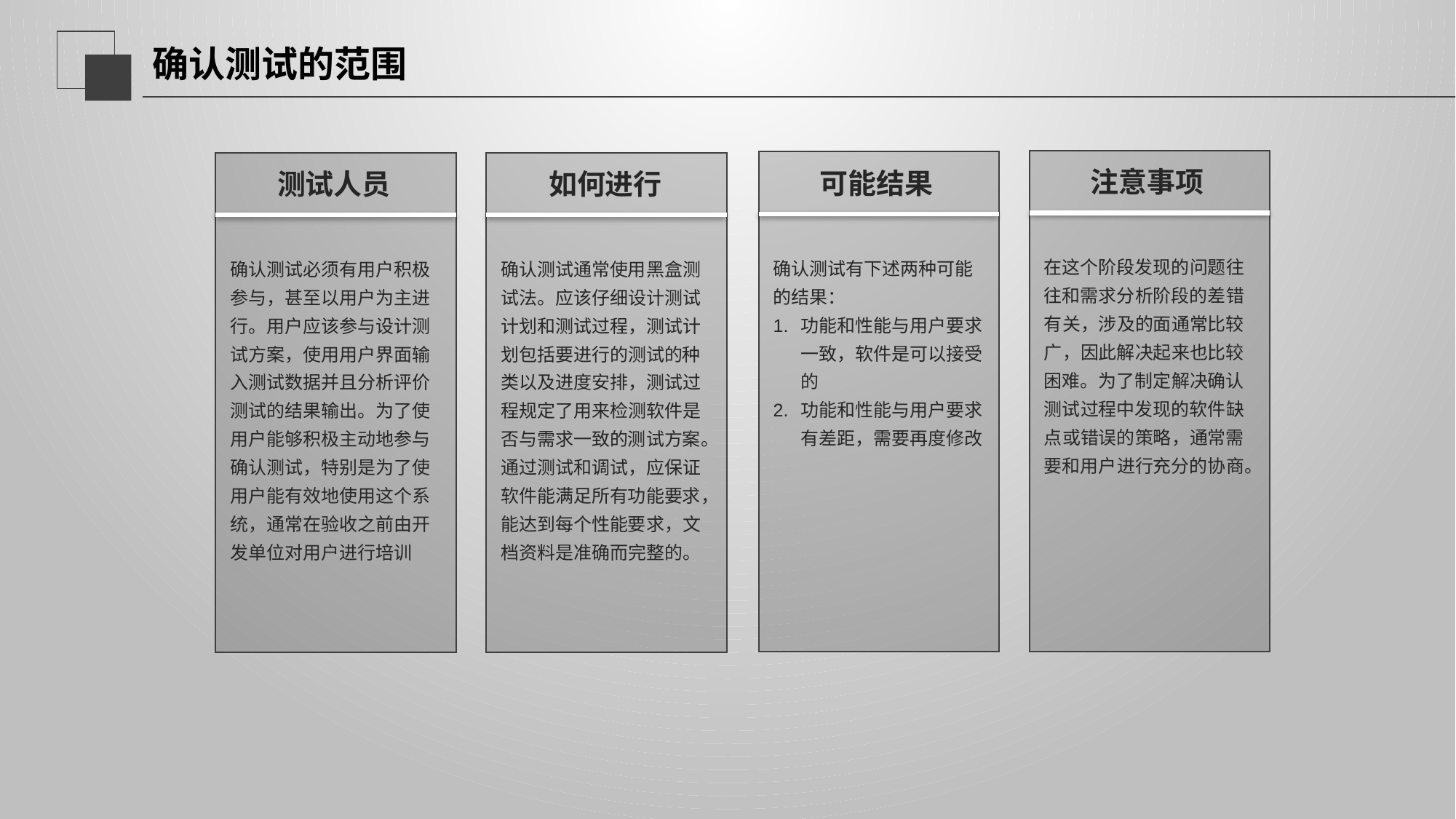

延迟符
# 确认测试的范围

注意事项
可能结果
测试人员
如何进行
在这个阶段发现的问题往往和需求分析阶段的差错有关，涉及的面通常比较广，因此解决起来也比较困难。为了制定解决确认测试过程中发现的软件缺点或错误的策略，通常需要和用户进行充分的协商。
确认测试有下述两种可能的结果：
功能和性能与用户要求一致，软件是可以接受的
功能和性能与用户要求有差距，需要再度修改
确认测试必须有用户积极参与，甚至以用户为主进行。用户应该参与设计测试方案，使用用户界面输入测试数据并且分析评价测试的结果输出。为了使用户能够积极主动地参与确认测试，特别是为了使用户能有效地使用这个系统，通常在验收之前由开发单位对用户进行培训
确认测试通常使用黑盒测试法。应该仔细设计测试计划和测试过程，测试计划包括要进行的测试的种类以及进度安排，测试过程规定了用来检测软件是否与需求一致的测试方案。通过测试和调试，应保证软件能满足所有功能要求，能达到每个性能要求，文档资料是准确而完整的。